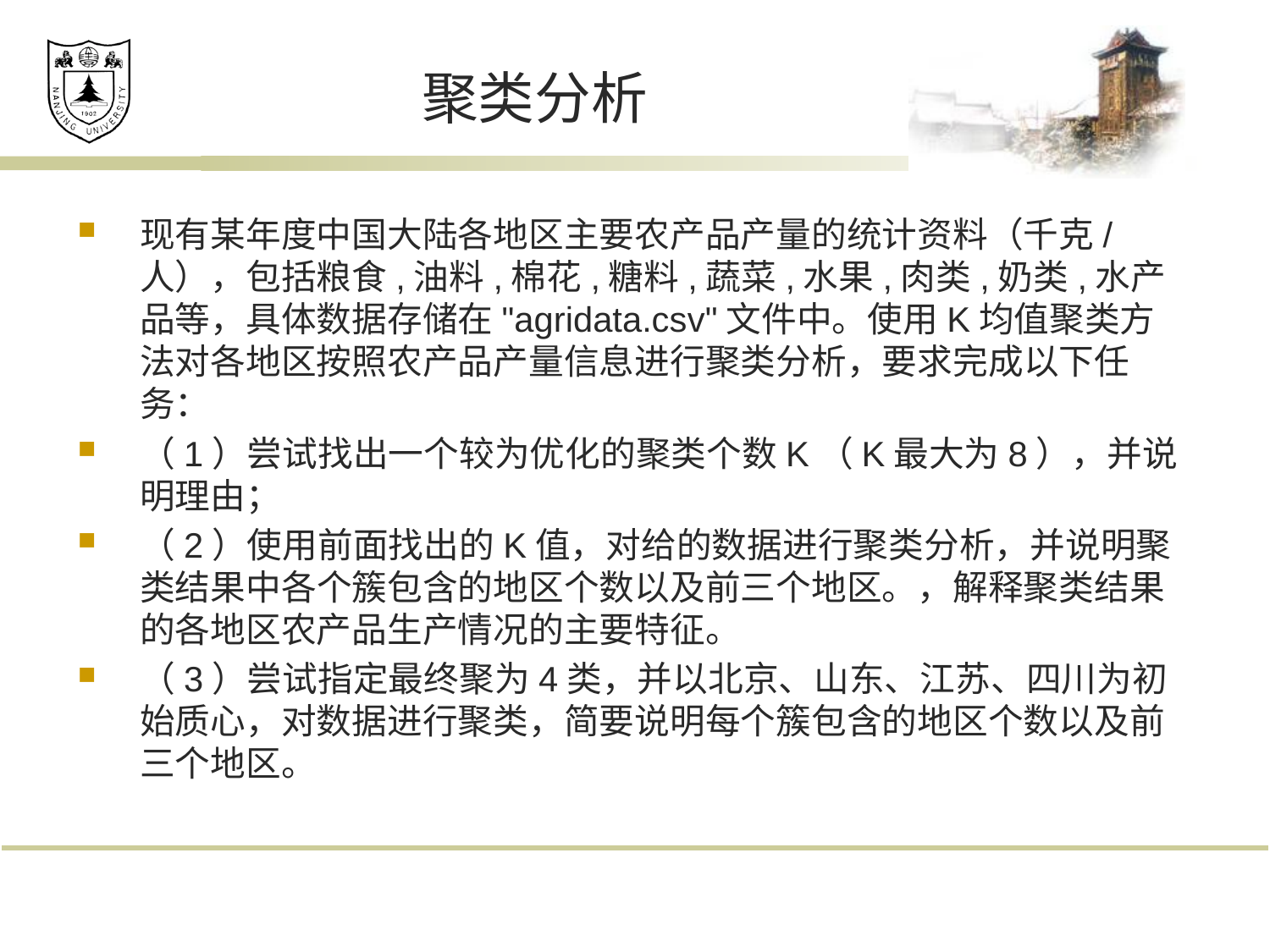

# 聚类分析
现有某年度中国大陆各地区主要农产品产量的统计资料（千克/人），包括粮食,油料,棉花,糖料,蔬菜,水果,肉类,奶类,水产品等，具体数据存储在"agridata.csv"文件中。使用K均值聚类方法对各地区按照农产品产量信息进行聚类分析，要求完成以下任务：
（1）尝试找出一个较为优化的聚类个数K（K最大为8），并说明理由；
（2）使用前面找出的K值，对给的数据进行聚类分析，并说明聚类结果中各个簇包含的地区个数以及前三个地区。，解释聚类结果的各地区农产品生产情况的主要特征。
（3）尝试指定最终聚为4类，并以北京、山东、江苏、四川为初始质心，对数据进行聚类，简要说明每个簇包含的地区个数以及前三个地区。